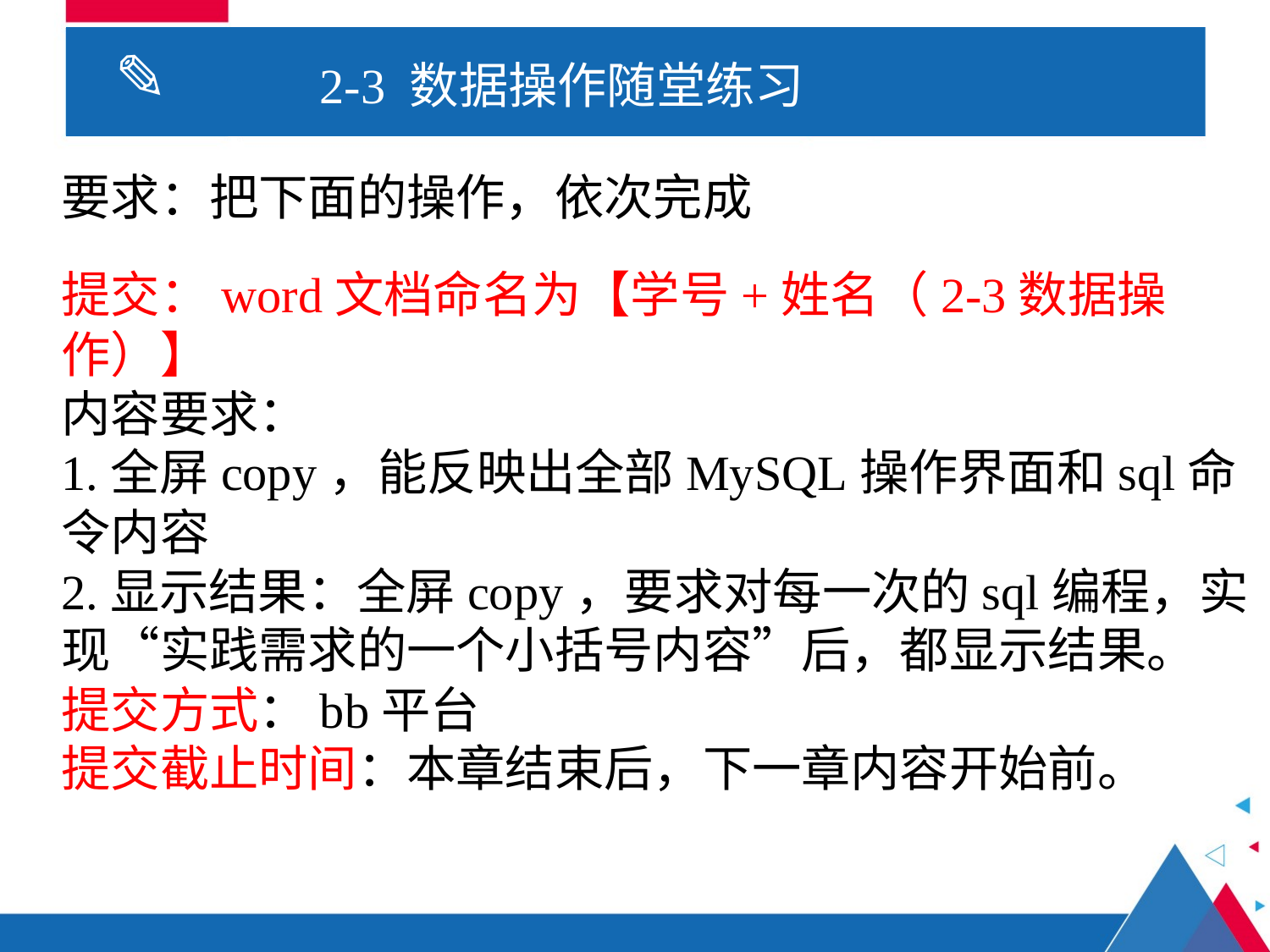

# 2.1 数据库操作
  2-3 数据操作随堂练习
要求：把下面的操作，依次完成

提交：word文档命名为【学号+姓名（2-3数据操作）】
内容要求：
1.全屏copy，能反映出全部MySQL操作界面和sql命令内容
2.显示结果：全屏copy，要求对每一次的sql编程，实现“实践需求的一个小括号内容”后，都显示结果。
提交方式：bb平台
提交截止时间：本章结束后，下一章内容开始前。